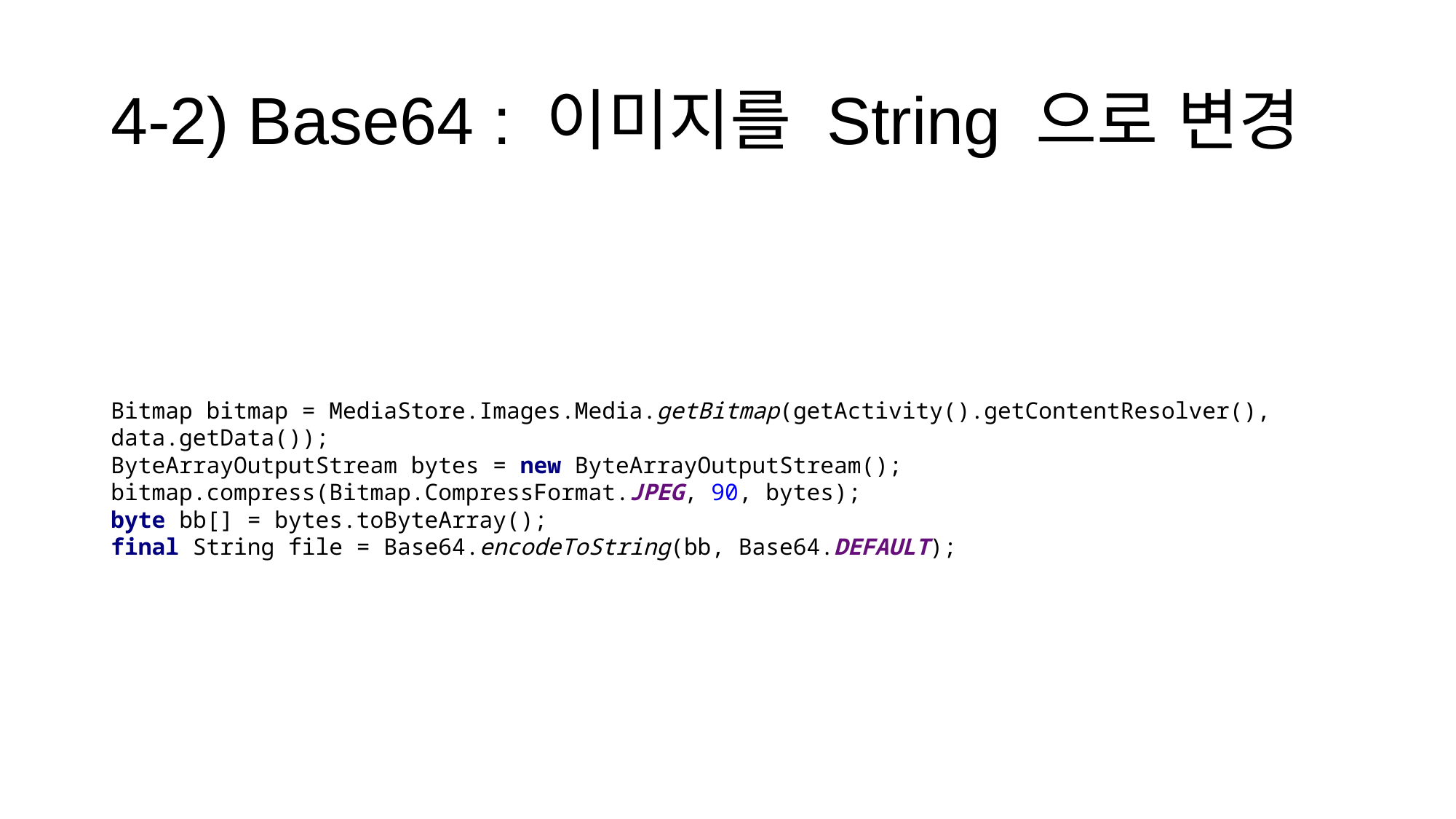

# 4-2) Base64 : 이미지를 String 으로 변경
Bitmap bitmap = MediaStore.Images.Media.getBitmap(getActivity().getContentResolver(), data.getData());
ByteArrayOutputStream bytes = new ByteArrayOutputStream();
bitmap.compress(Bitmap.CompressFormat.JPEG, 90, bytes);
byte bb[] = bytes.toByteArray();
final String file = Base64.encodeToString(bb, Base64.DEFAULT);